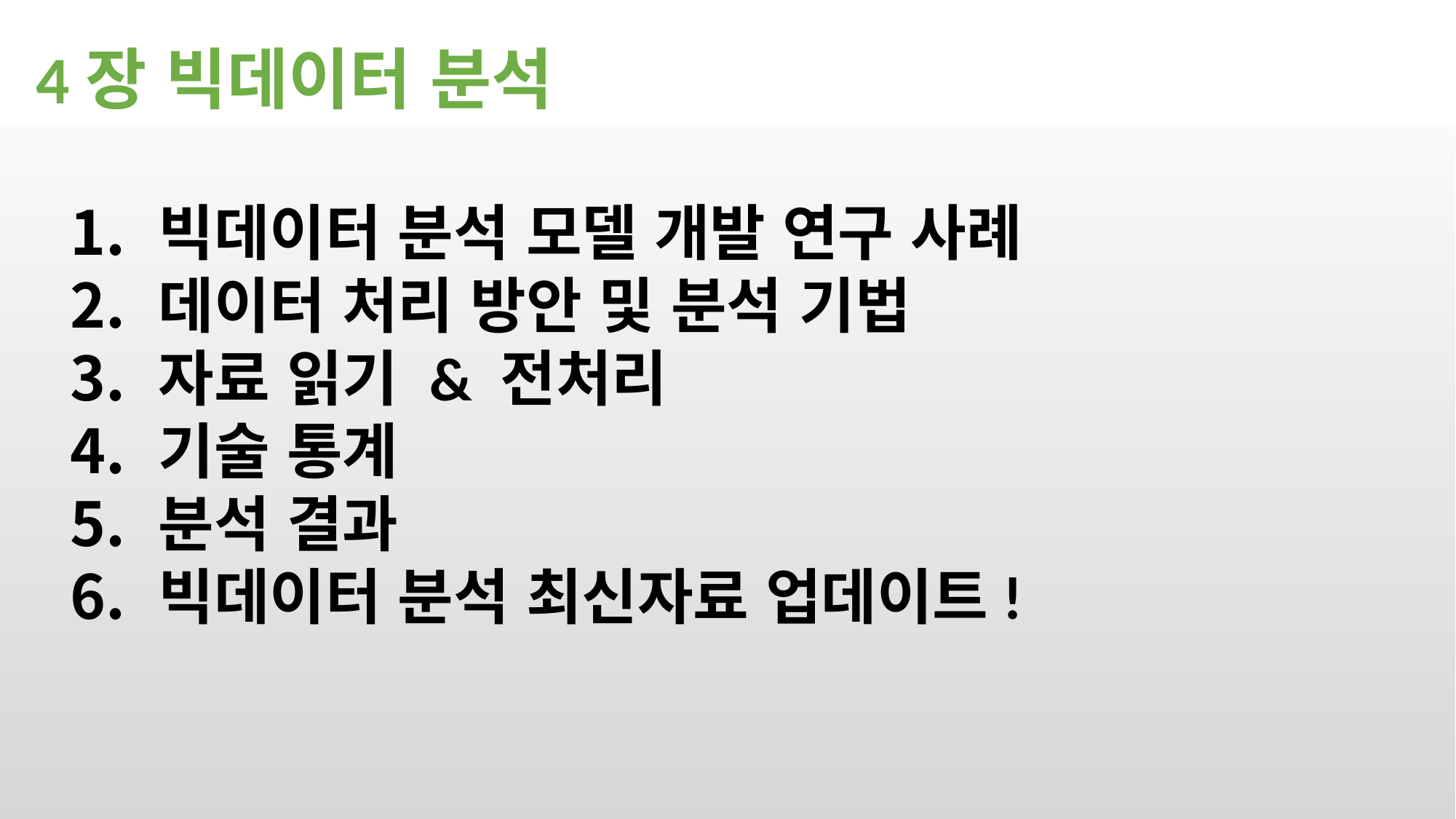

4장 빅데이터 분석
빅데이터 분석 모델 개발 연구 사례
데이터 처리 방안 및 분석 기법
자료 읽기 & 전처리
기술 통계
분석 결과
빅데이터 분석 최신자료 업데이트!